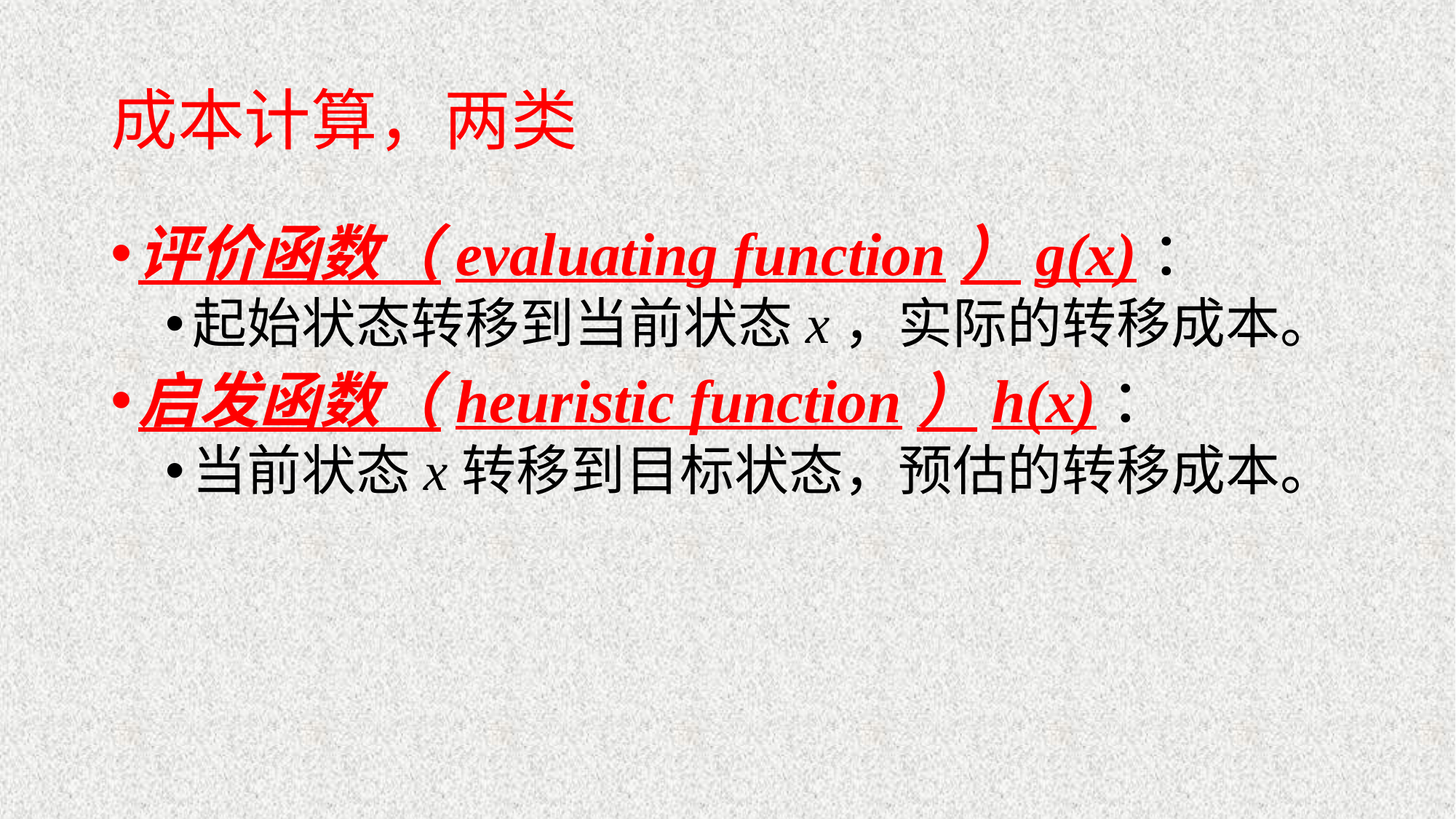

# 成本计算，两类
评价函数（evaluating function）g(x)：
起始状态转移到当前状态x，实际的转移成本。
启发函数（heuristic function）h(x)：
当前状态x转移到目标状态，预估的转移成本。